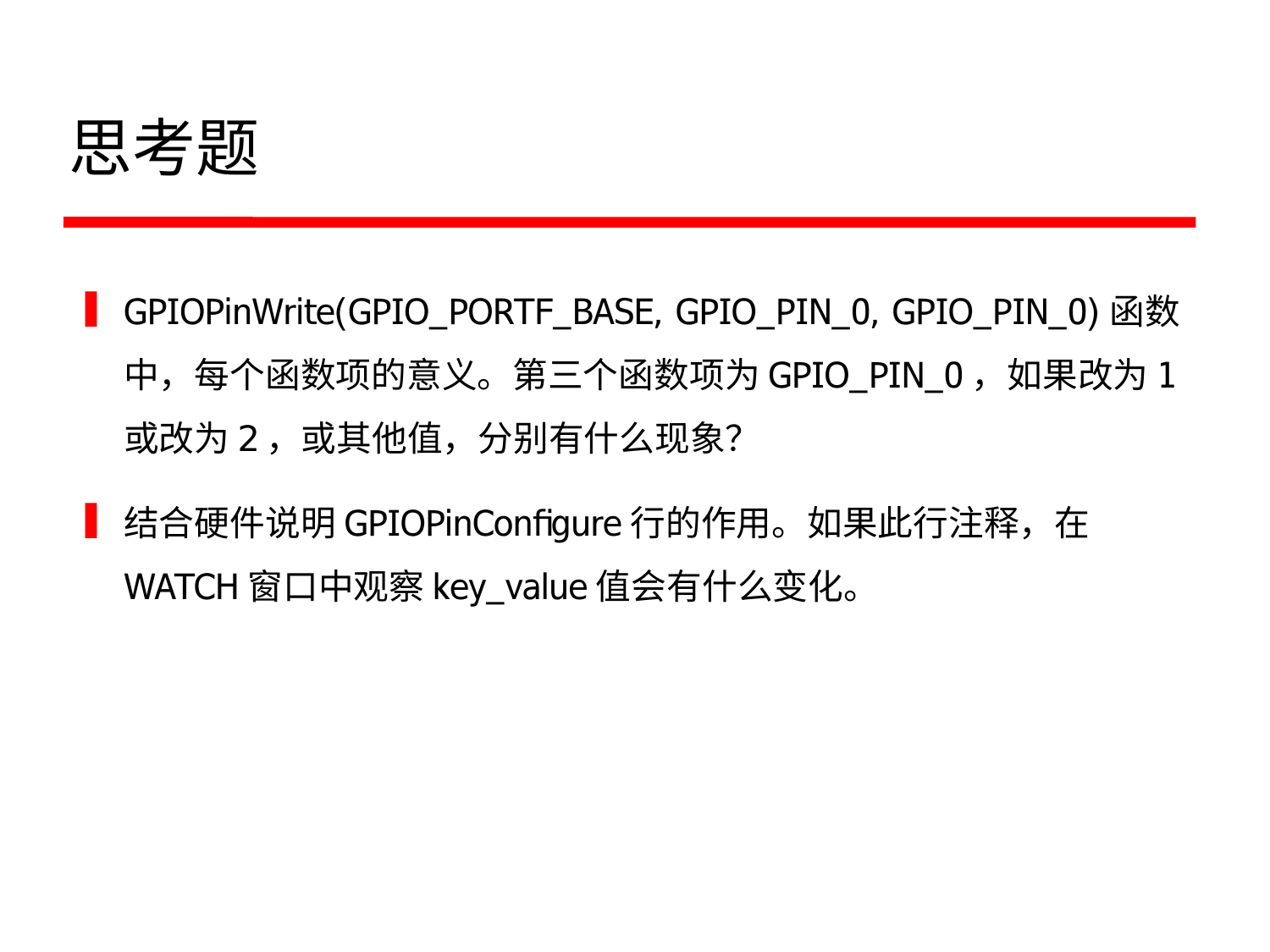

# 思考题
GPIOPinWrite(GPIO_PORTF_BASE, GPIO_PIN_0, GPIO_PIN_0)函数中，每个函数项的意义。第三个函数项为GPIO_PIN_0，如果改为1或改为2，或其他值，分别有什么现象？
结合硬件说明GPIOPinConfigure行的作用。如果此行注释，在WATCH窗口中观察key_value值会有什么变化。